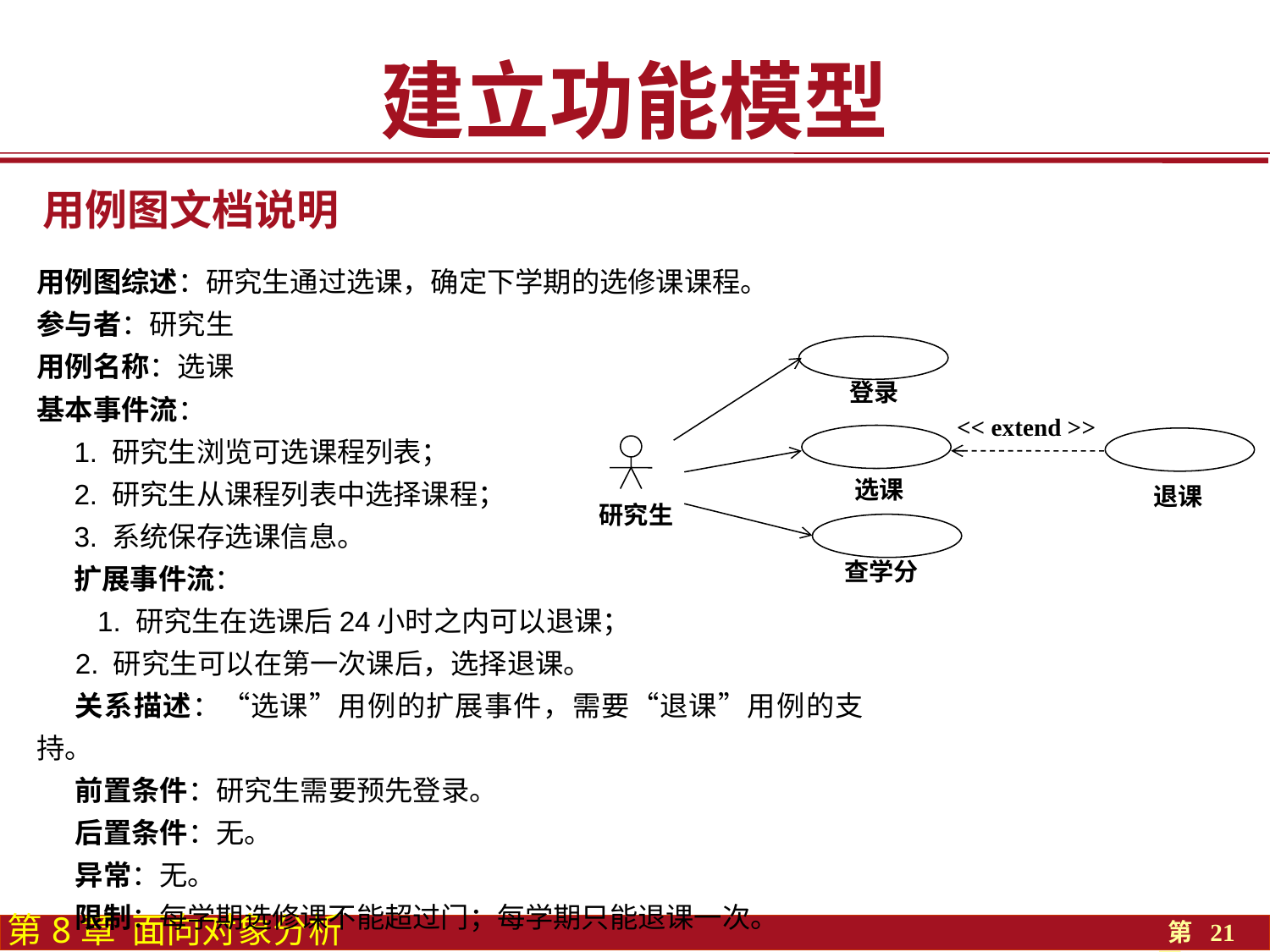

建立功能模型
用例图文档说明
用例图综述：研究生通过选课，确定下学期的选修课课程。
参与者：研究生
用例名称：选课
基本事件流：
1. 研究生浏览可选课程列表；
2. 研究生从课程列表中选择课程；
3. 系统保存选课信息。
扩展事件流：
   1. 研究生在选课后24小时之内可以退课；
2. 研究生可以在第一次课后，选择退课。
关系描述：“选课”用例的扩展事件，需要“退课”用例的支持。
前置条件：研究生需要预先登录。
后置条件：无。
异常：无。
限制：每学期选修课不能超过门；每学期只能退课一次。

登录
<< extend >>

选课
退课
研究生

查学分